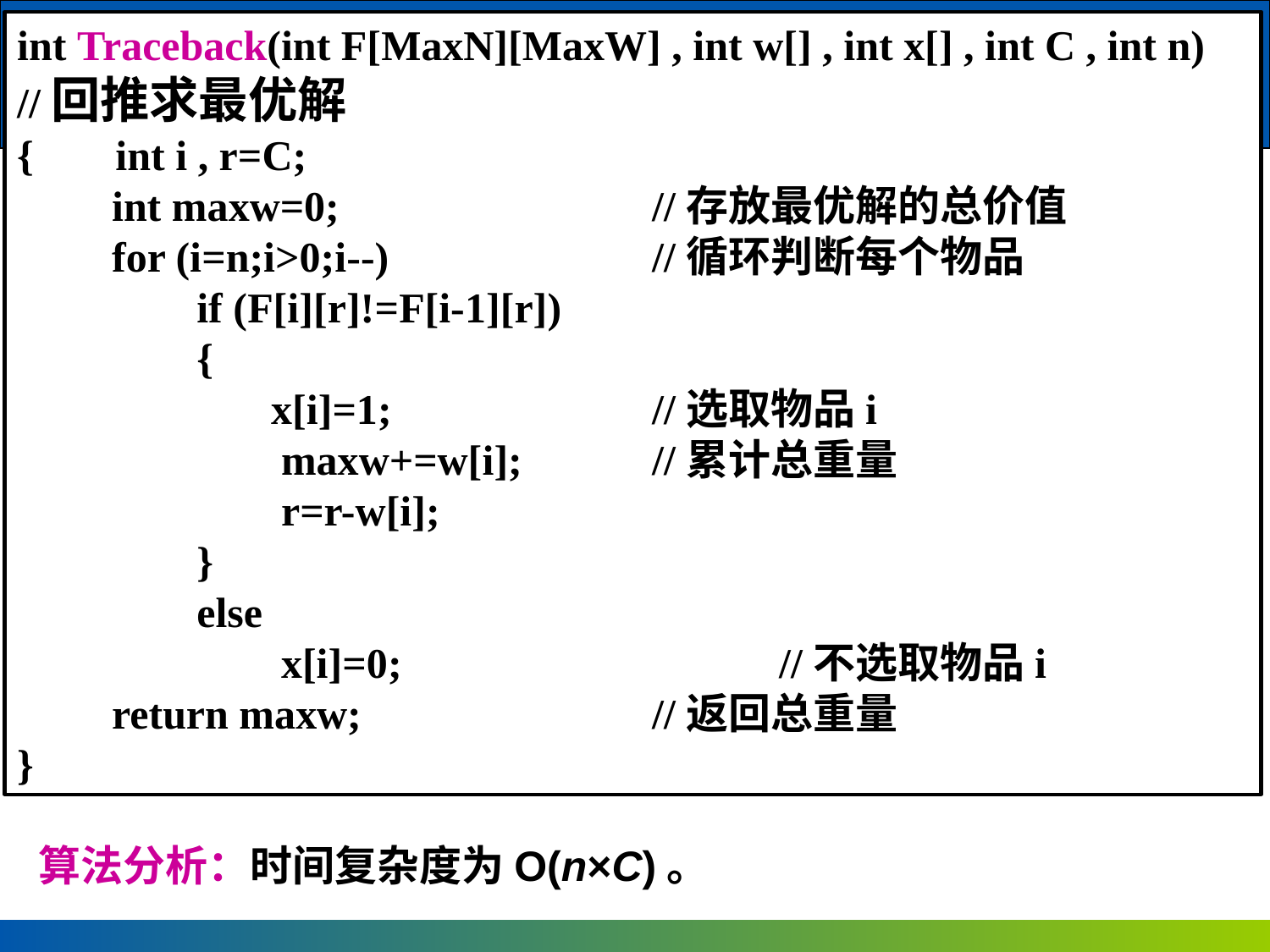

int Traceback(int F[MaxN][MaxW] , int w[] , int x[] , int C , int n)
//回推求最优解
{　  int i , r=C;
　　int maxw=0; 			//存放最优解的总价值
　　for (i=n;i>0;i--)			//循环判断每个物品
　　　　if (F[i][r]!=F[i-1][r])
　　　　{
                        x[i]=1;			//选取物品i
　　　　　　maxw+=w[i];		//累计总重量
　　　　　　r=r-w[i];
　　　　}
　　　　else
　　　　　　x[i]=0;			//不选取物品i
　　return maxw;			//返回总重量
}
算法分析：时间复杂度为O(n×C)。